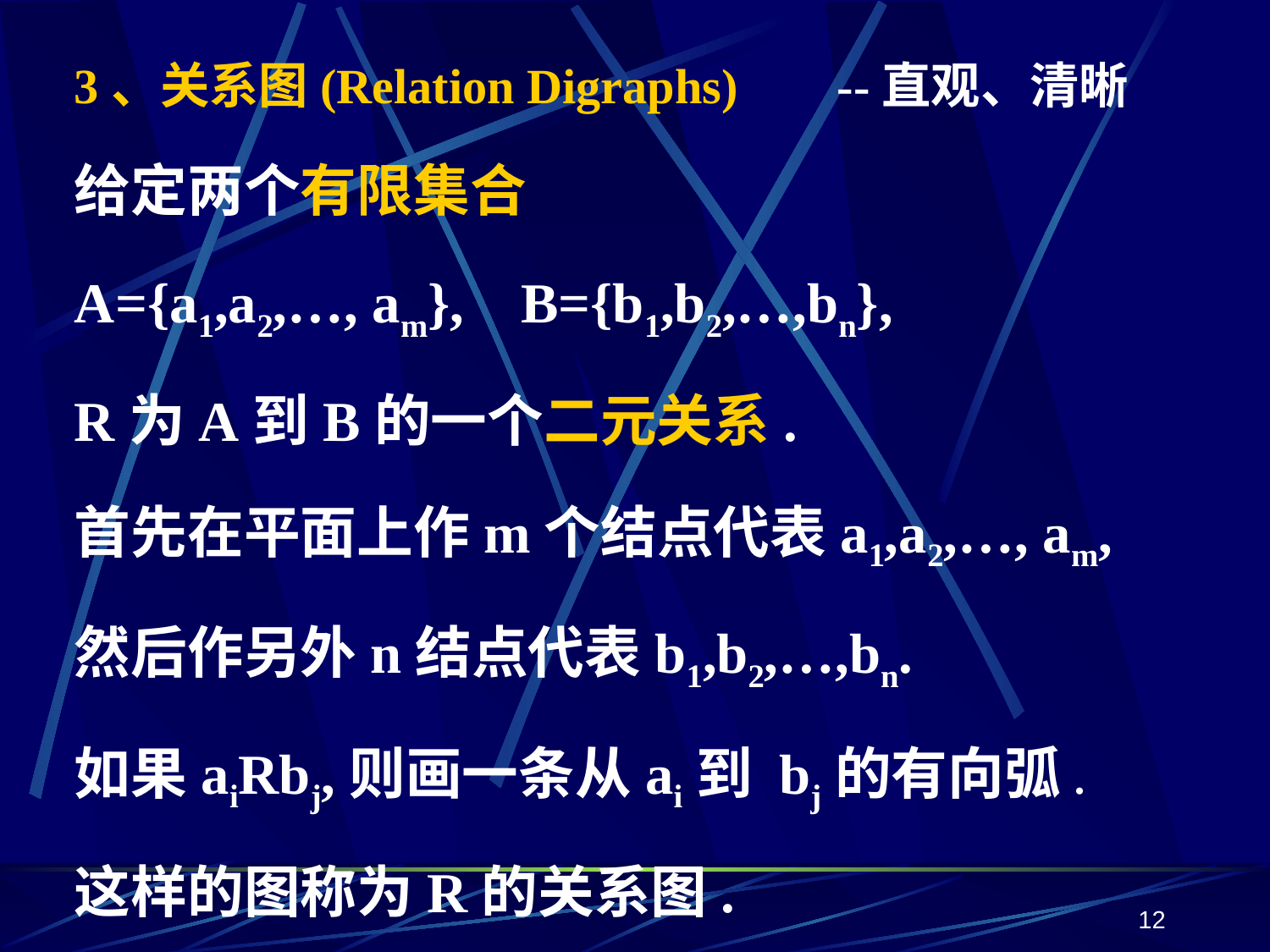

3、关系图(Relation Digraphs)        --直观、清晰
给定两个有限集合
A={a1,a2,…, am},    B={b1,b2,…,bn},
R为A到B的一个二元关系.
首先在平面上作m个结点代表a1,a2,…, am,
然后作另外n结点代表b1,b2,…,bn.
如果aiRbj,则画一条从ai到 bj的有向弧.
这样的图称为R的关系图.
12